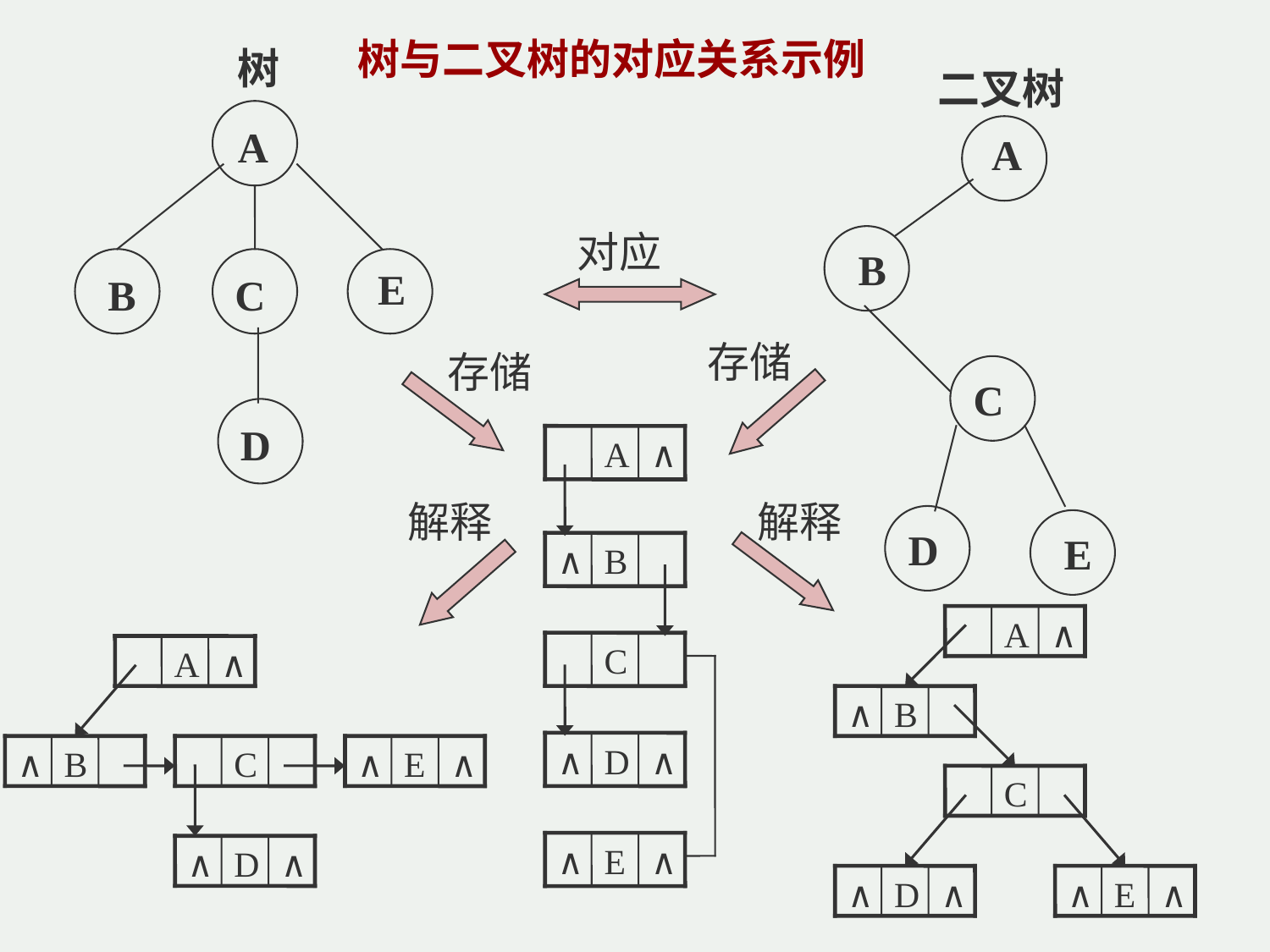

树与二叉树的对应关系示例
树

A

E
B
C

D
二叉树

A

B

C

D
E
对应

存储
存储

A

∧

解释
解释
∧

B

A

∧

C

A

∧

∧

B

∧

D

∧

∧

B

C

∧

E

∧

C

∧

E

∧

∧

D

∧

∧

D

∧

∧

E

∧